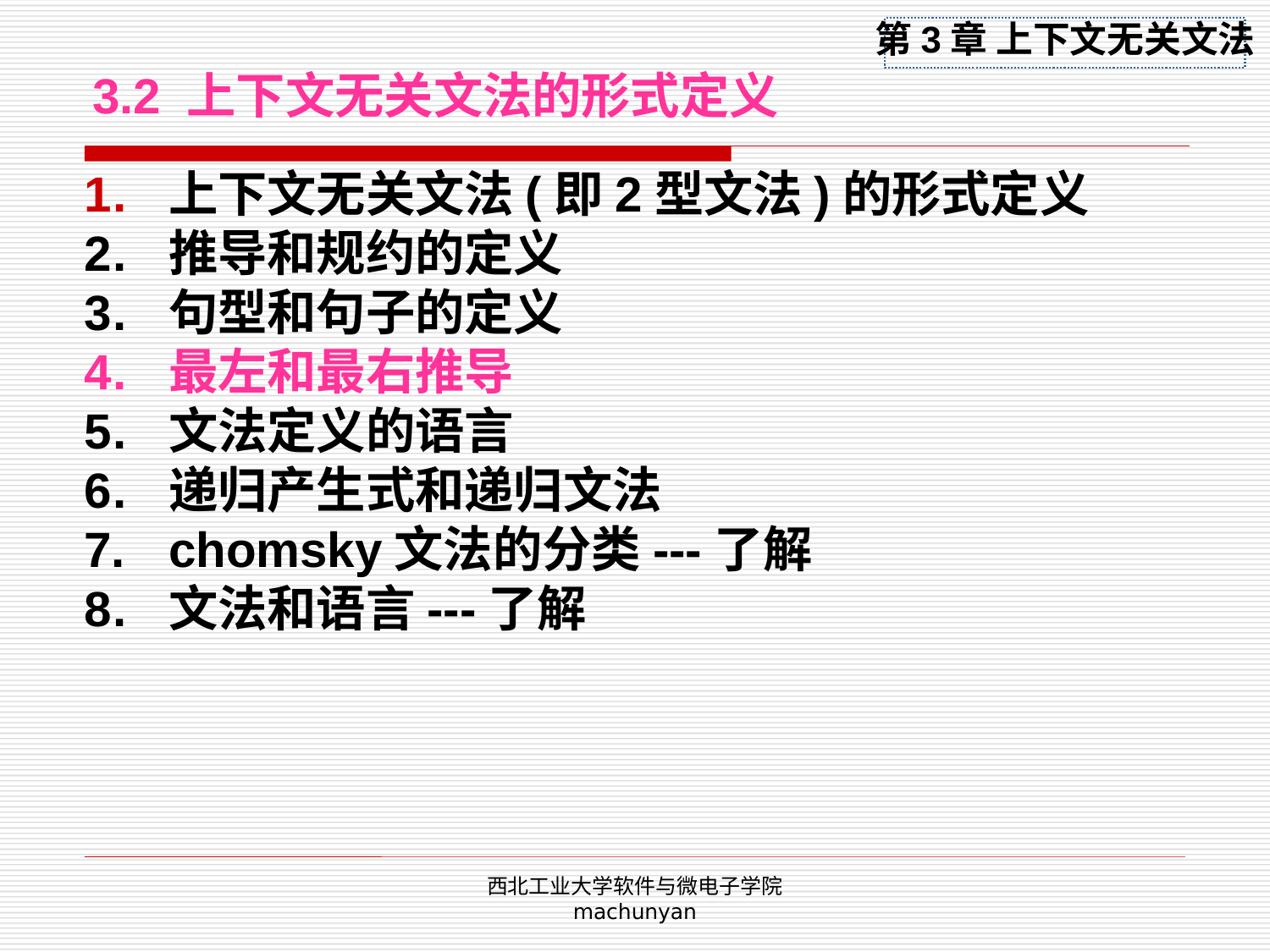

# 3.2 上下文无关文法的形式定义
上下文无关文法(即2型文法)的形式定义
推导和规约的定义
句型和句子的定义
最左和最右推导
文法定义的语言
递归产生式和递归文法
chomsky文法的分类---了解
文法和语言---了解

西北工业大学软件与微电子学院 machunyan
26